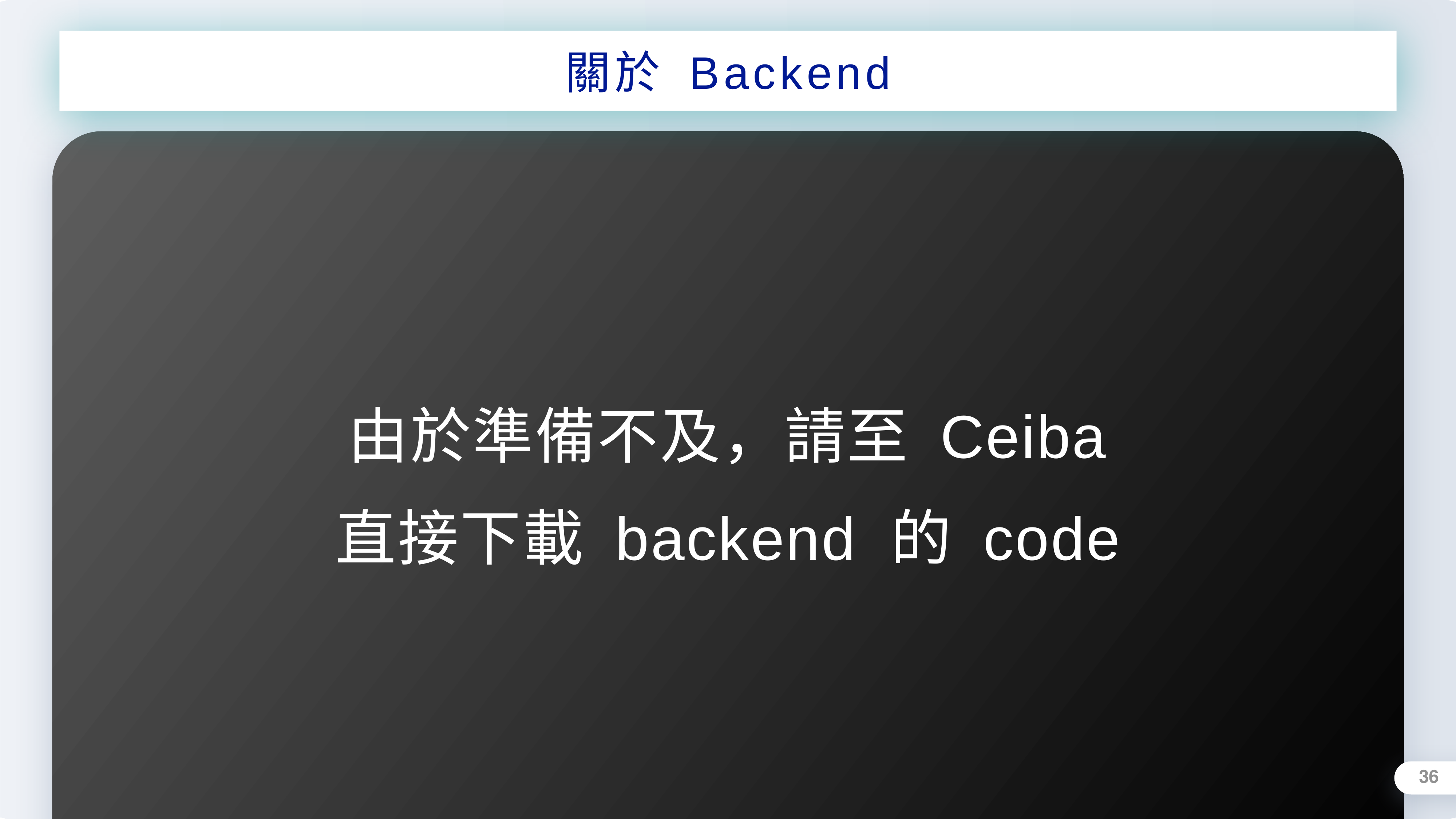

關於 Backend
由於準備不及，請至 Ceiba 直接下載 backend 的 code
36